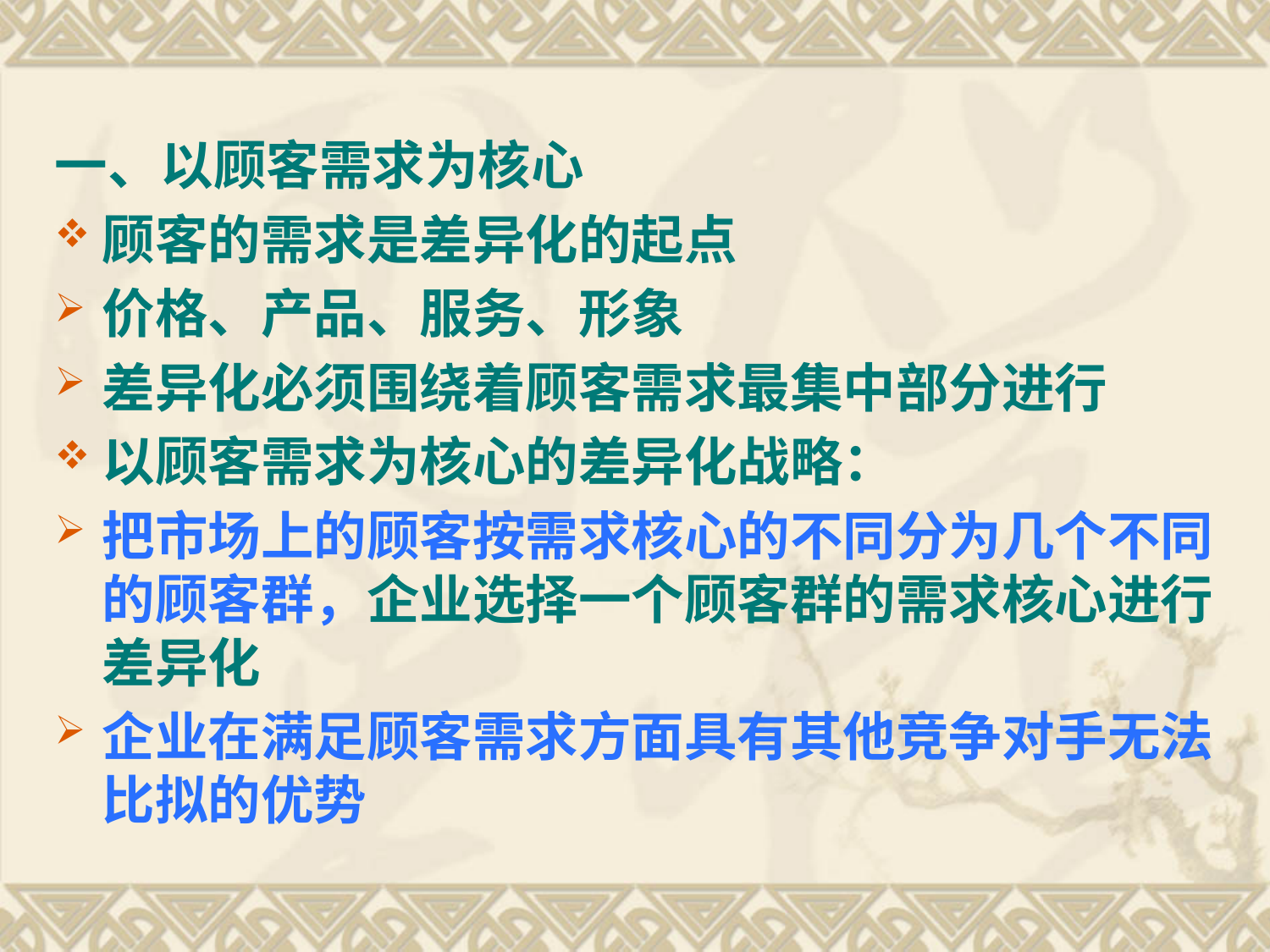

一、以顾客需求为核心
顾客的需求是差异化的起点
价格、产品、服务、形象
差异化必须围绕着顾客需求最集中部分进行
以顾客需求为核心的差异化战略：
把市场上的顾客按需求核心的不同分为几个不同的顾客群，企业选择一个顾客群的需求核心进行差异化
企业在满足顾客需求方面具有其他竞争对手无法比拟的优势